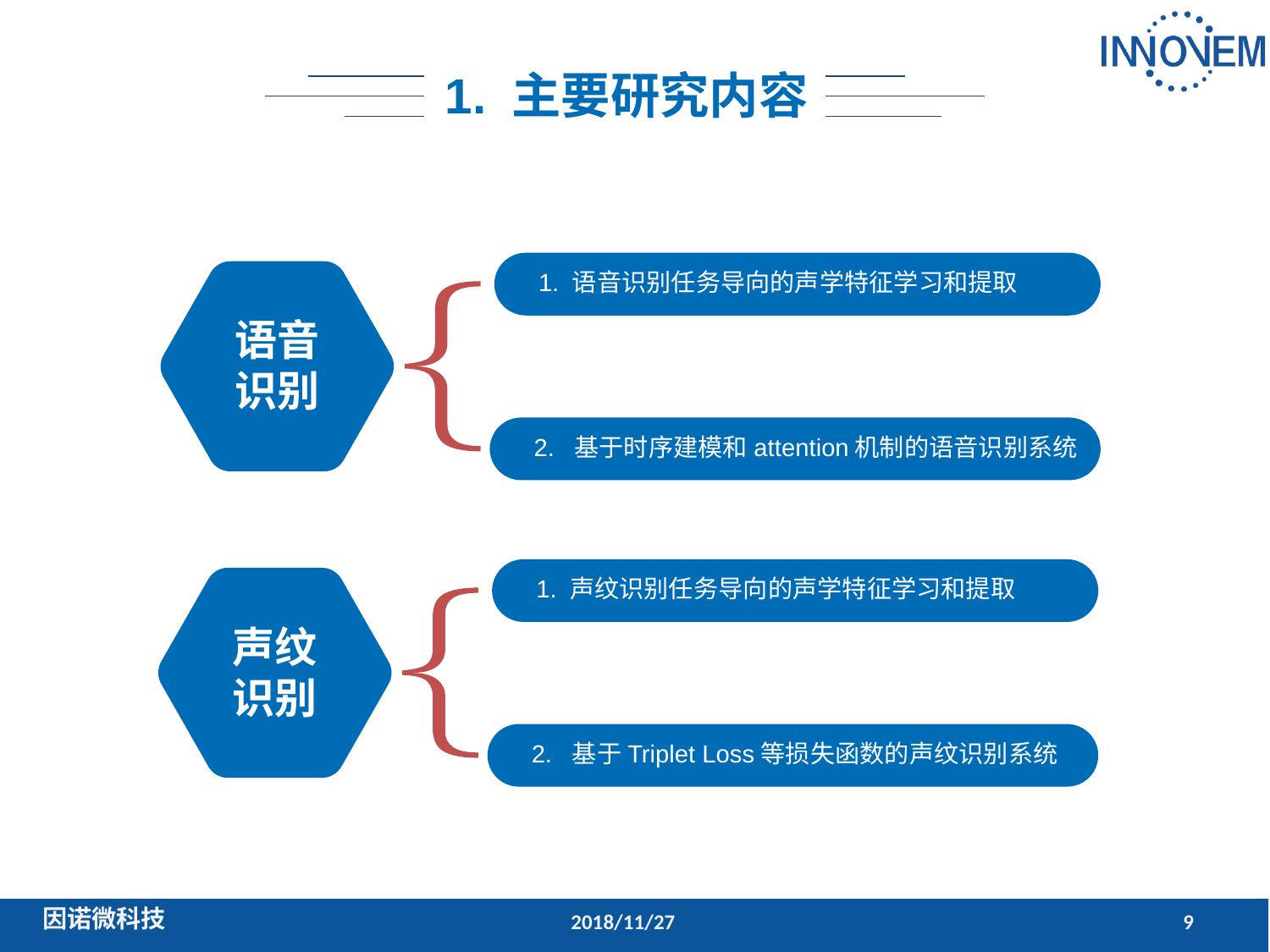

1. 主要研究内容

1. 语音识别任务导向的声学特征学习和提取

语音
识别
总结性观点之二，条目根据您的需求请酌情增减。

2.  基于时序建模和attention机制的语音识别系统
总结性观之四，条目根据您的需求请酌情增减。

1. 声纹识别任务导向的声学特征学习和提取

声纹
识别
总结性观点之二，条目根据您的需求请酌情增减。

2.  基于Triplet Loss等损失函数的声纹识别系统
总结性观之四，条目根据您的需求请酌情增减。
2018/11/27
9